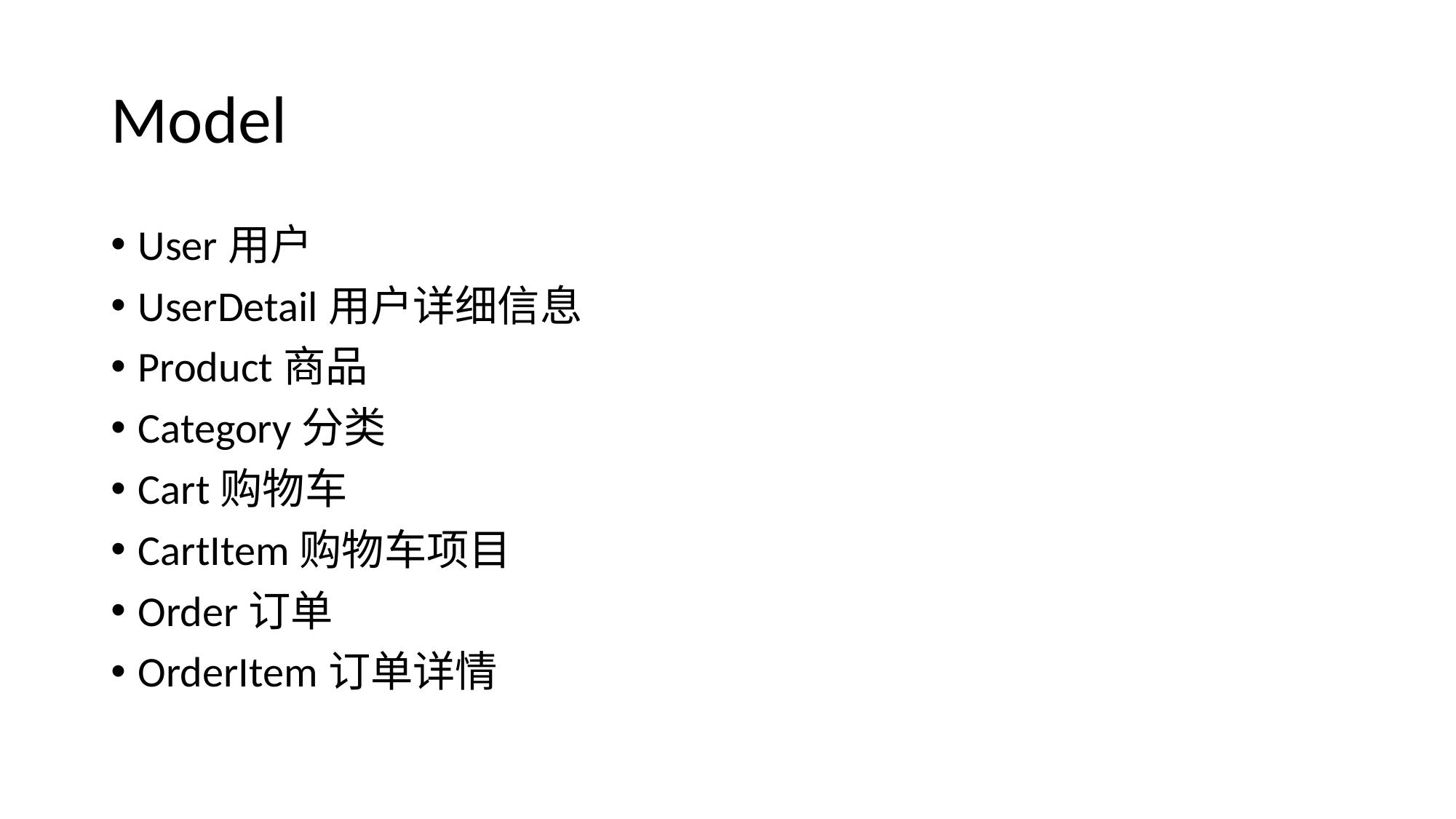

# Model
User用户
UserDetail用户详细信息
Product商品
Category分类
Cart购物车
CartItem购物车项目
Order订单
OrderItem订单详情